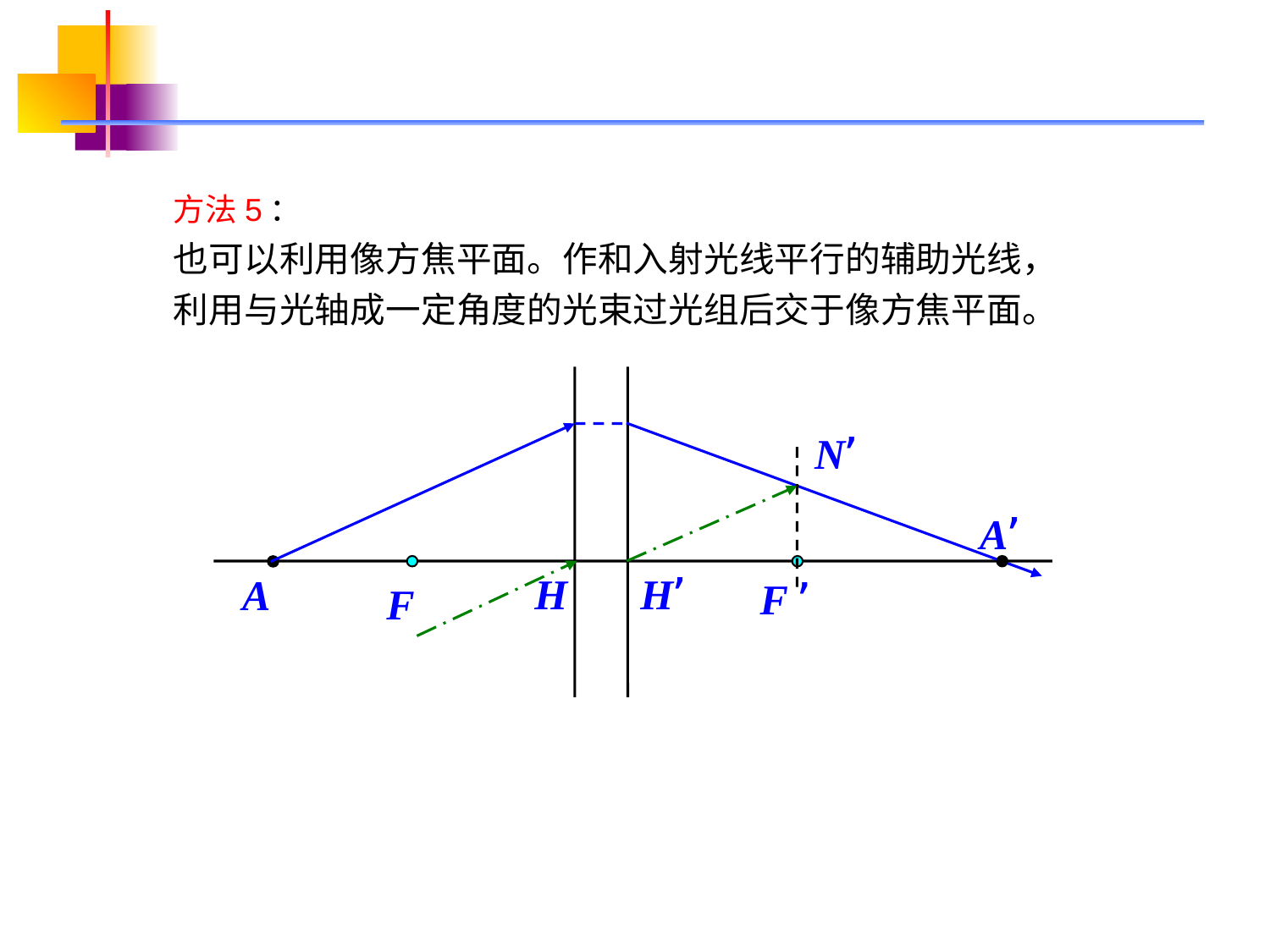

方法5：
也可以利用像方焦平面。作和入射光线平行的辅助光线，利用与光轴成一定角度的光束过光组后交于像方焦平面。

N’

A’

H
H’
A
F ’
F